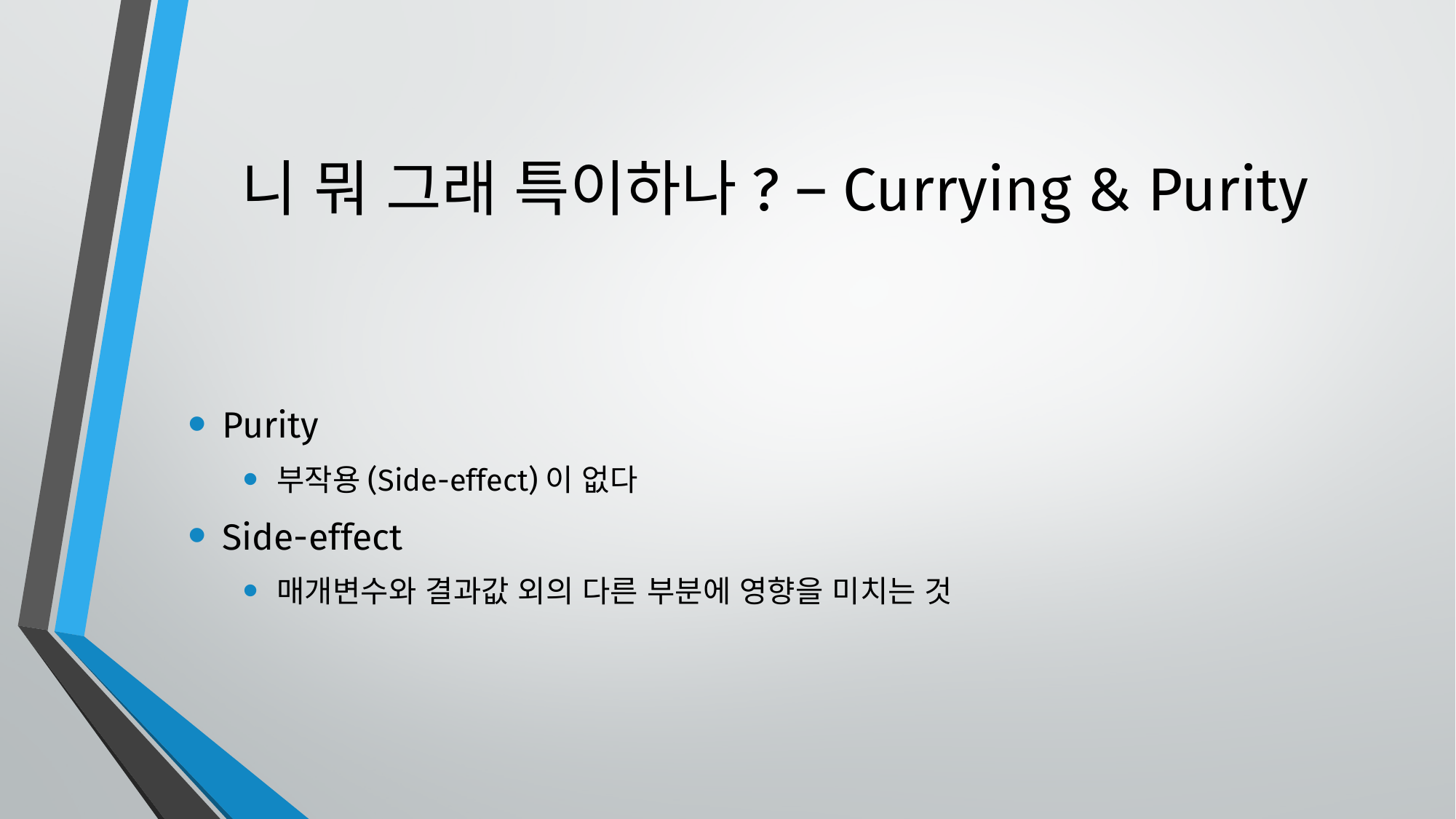

# 니 뭐 그래 특이하나? – Currying & Purity
Purity
부작용(Side-effect)이 없다
Side-effect
매개변수와 결과값 외의 다른 부분에 영향을 미치는 것